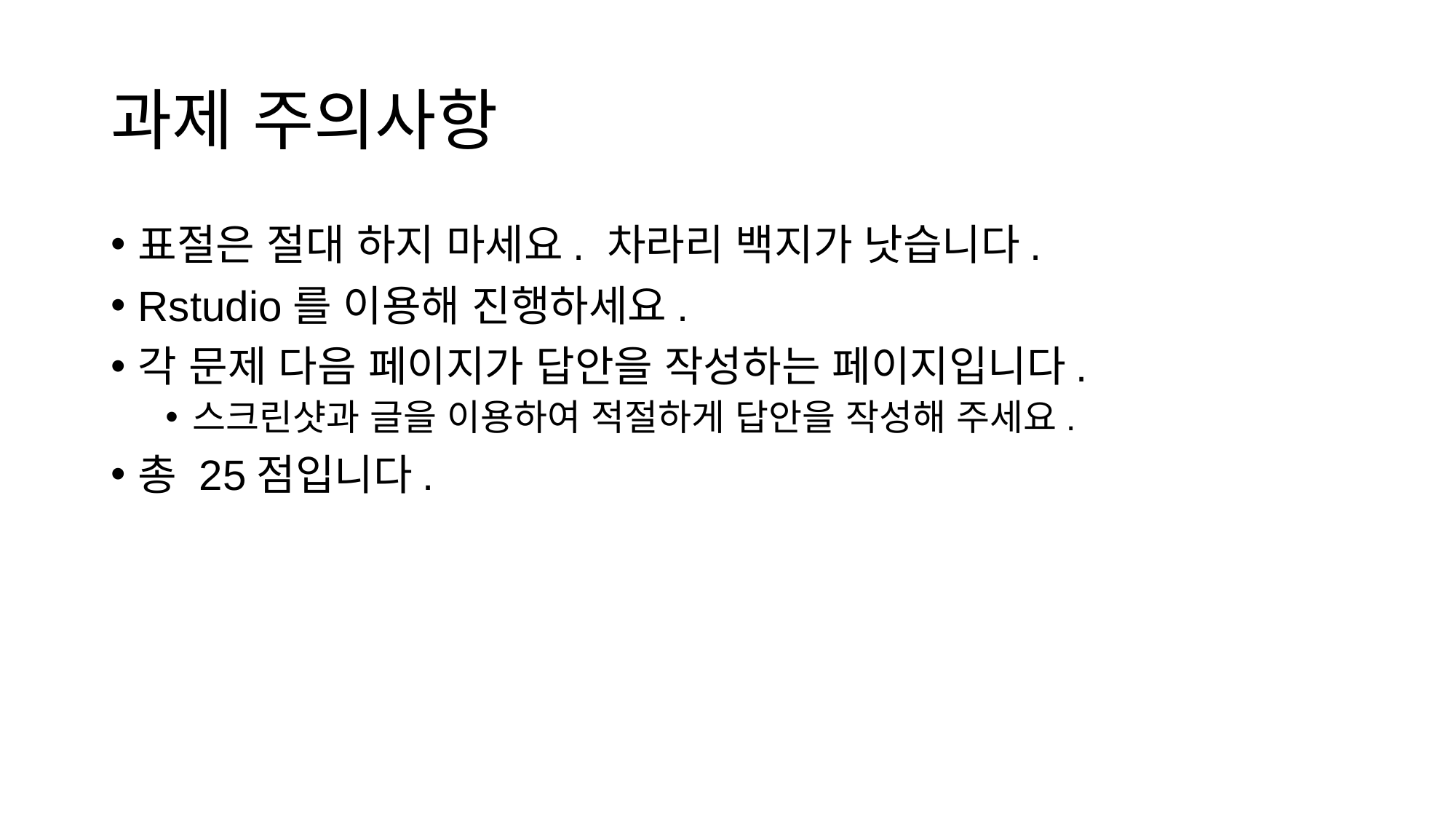

# 과제 주의사항
표절은 절대 하지 마세요. 차라리 백지가 낫습니다.
Rstudio를 이용해 진행하세요.
각 문제 다음 페이지가 답안을 작성하는 페이지입니다.
스크린샷과 글을 이용하여 적절하게 답안을 작성해 주세요.
총 25점입니다.